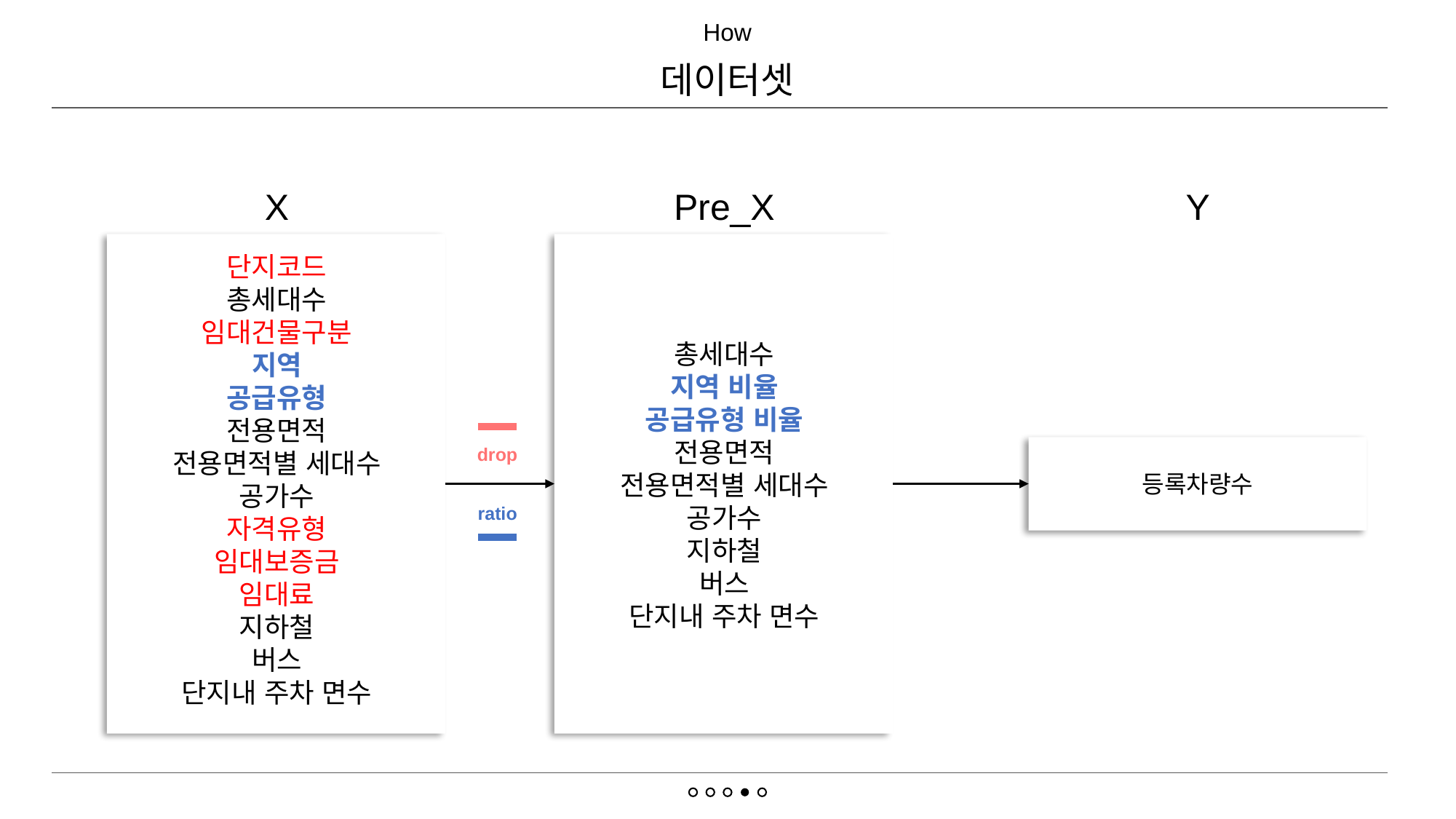

How
데이터셋
X
Pre_X
Y

단지코드
총세대수
임대건물구분
지역
공급유형
전용면적
전용면적별 세대수
공가수
자격유형
임대보증금
임대료
지하철
버스
단지내 주차 면수
총세대수
지역 비율
공급유형 비율
전용면적
전용면적별 세대수
공가수
지하철
버스
단지내 주차 면수

drop
등록차량수
ratio